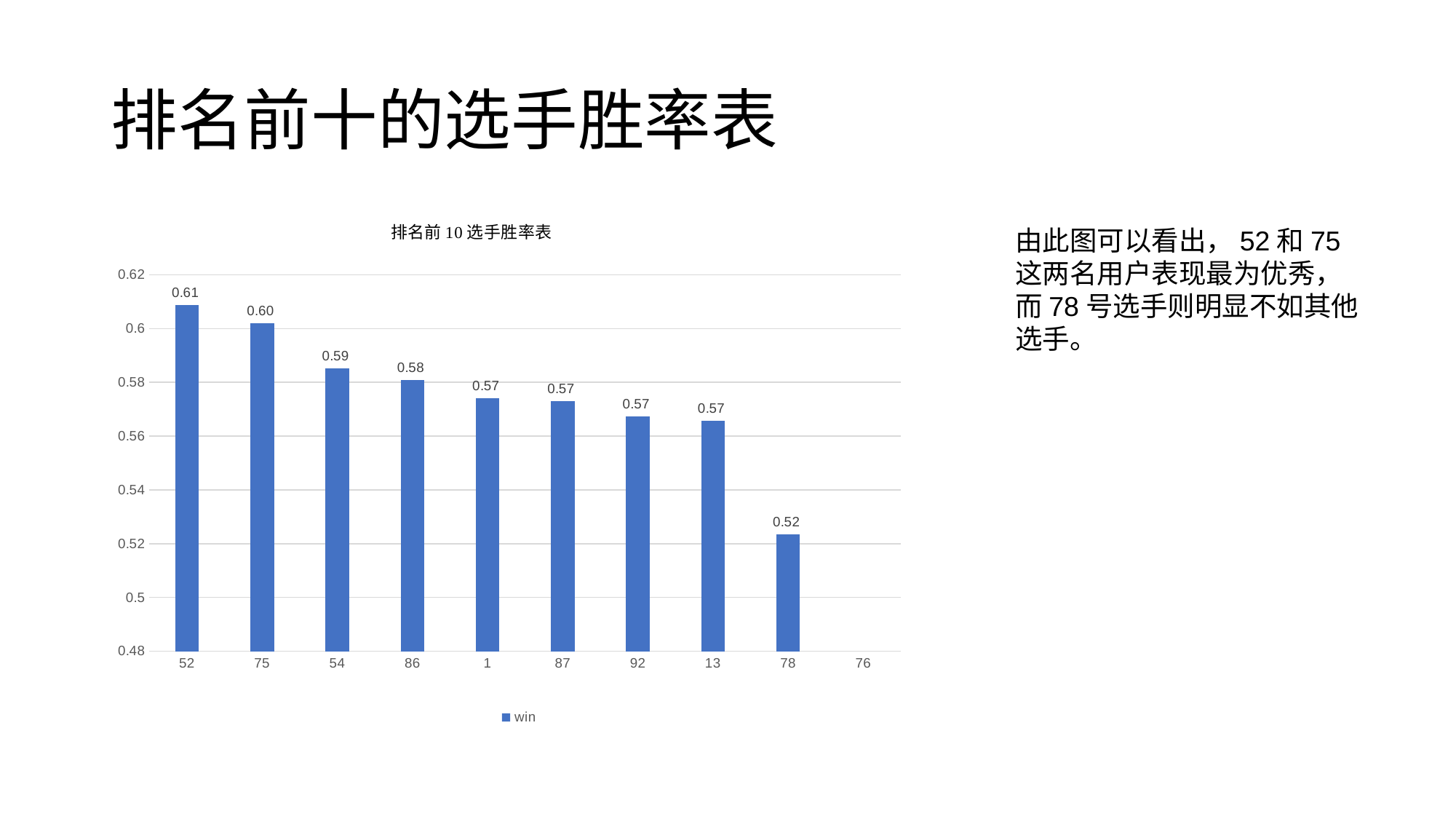

# 排名前十的选手胜率表

[unsupported chart]

由此图可以看出，52和75这两名用户表现最为优秀，而78号选手则明显不如其他选手。